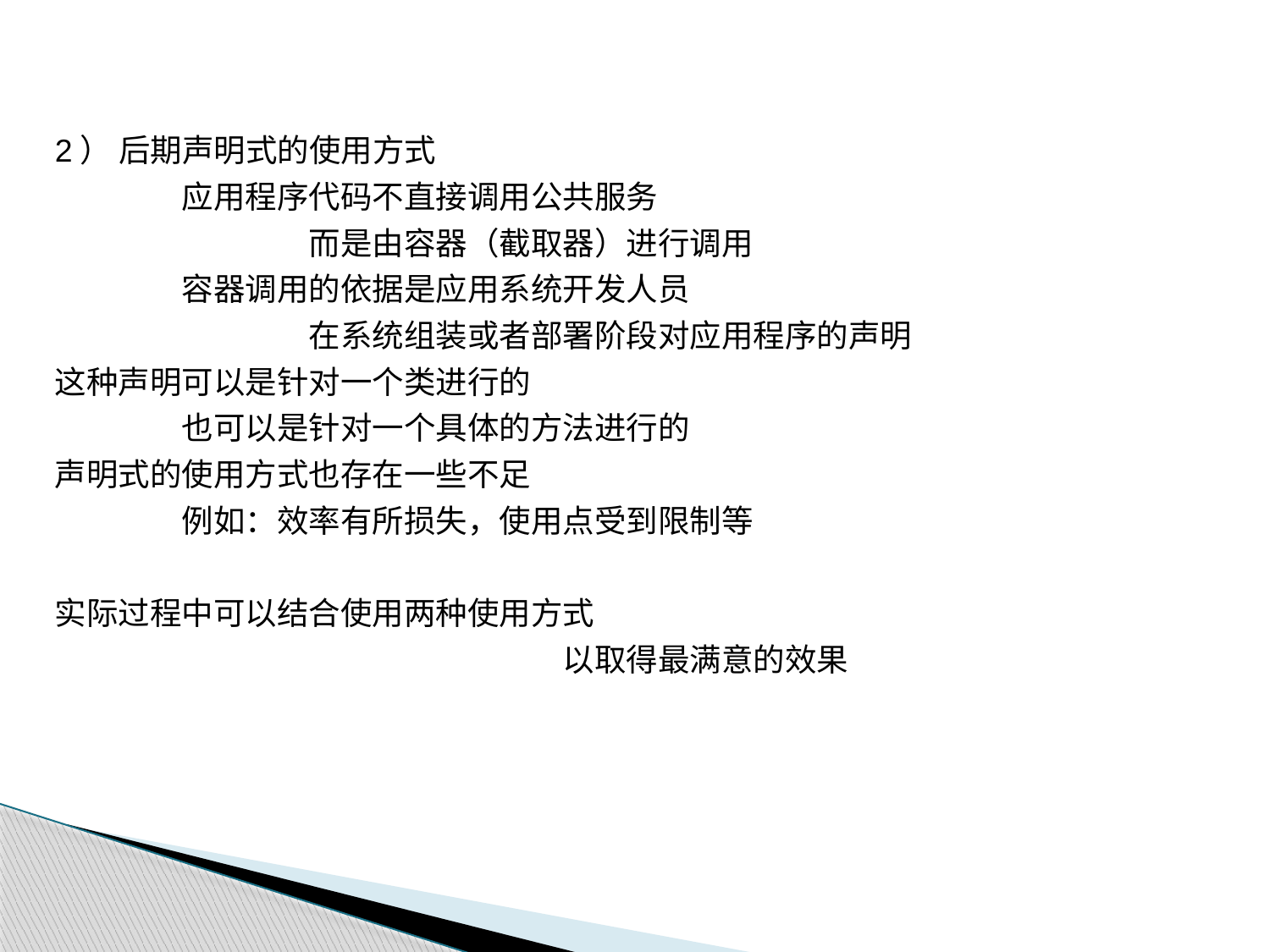

2） 后期声明式的使用方式
	应用程序代码不直接调用公共服务
		而是由容器（截取器）进行调用
	容器调用的依据是应用系统开发人员
		在系统组装或者部署阶段对应用程序的声明
这种声明可以是针对一个类进行的
	也可以是针对一个具体的方法进行的
声明式的使用方式也存在一些不足
	例如：效率有所损失，使用点受到限制等

实际过程中可以结合使用两种使用方式
				以取得最满意的效果